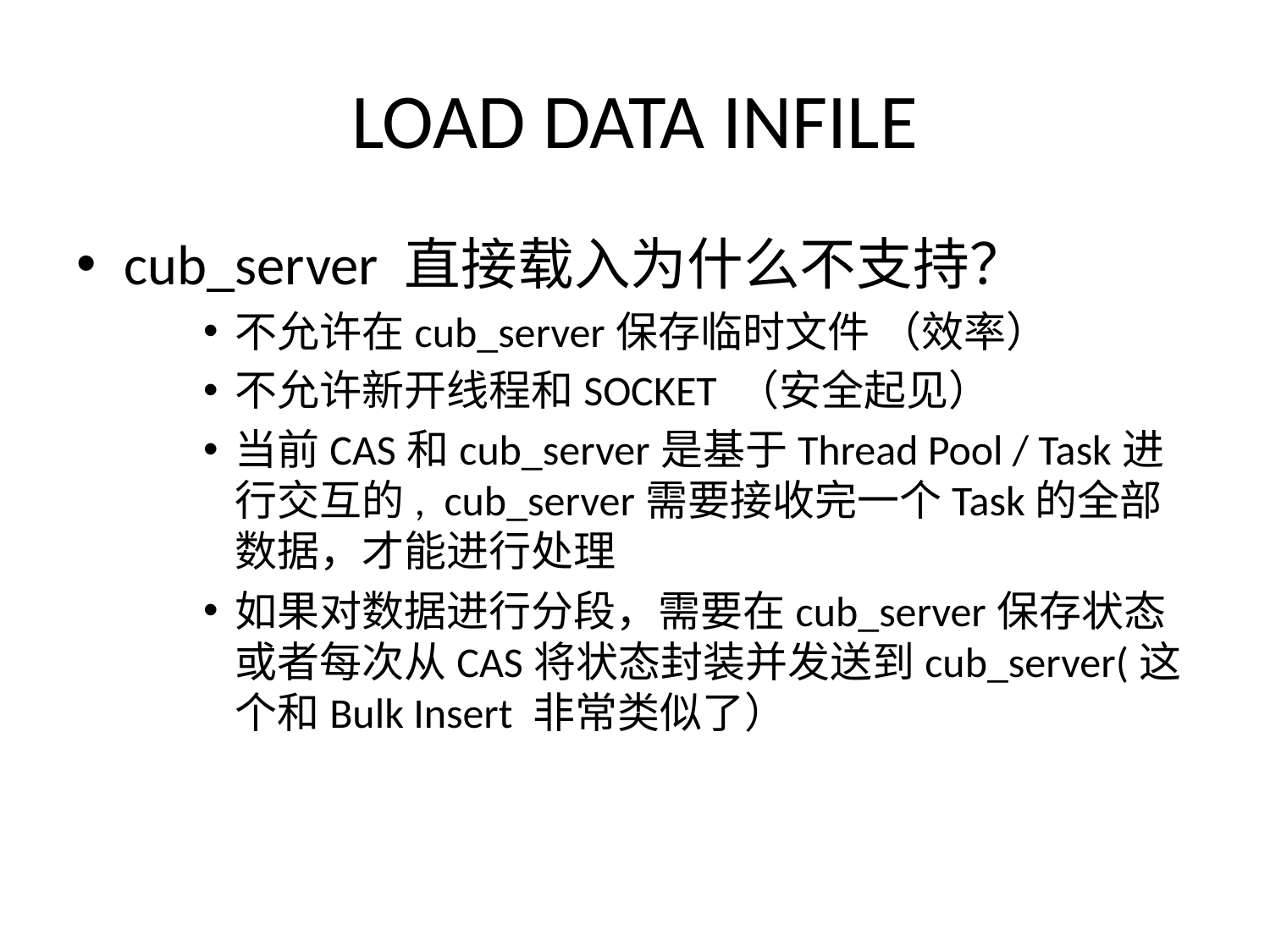

# LOAD DATA INFILE
cub_server 直接载入为什么不支持？
不允许在cub_server保存临时文件 （效率）
不允许新开线程和SOCKET （安全起见）
当前CAS和cub_server是基于Thread Pool / Task进行交互的,  cub_server需要接收完一个Task的全部数据，才能进行处理
如果对数据进行分段，需要在cub_server保存状态或者每次从CAS将状态封装并发送到cub_server(这个和Bulk Insert 非常类似了）